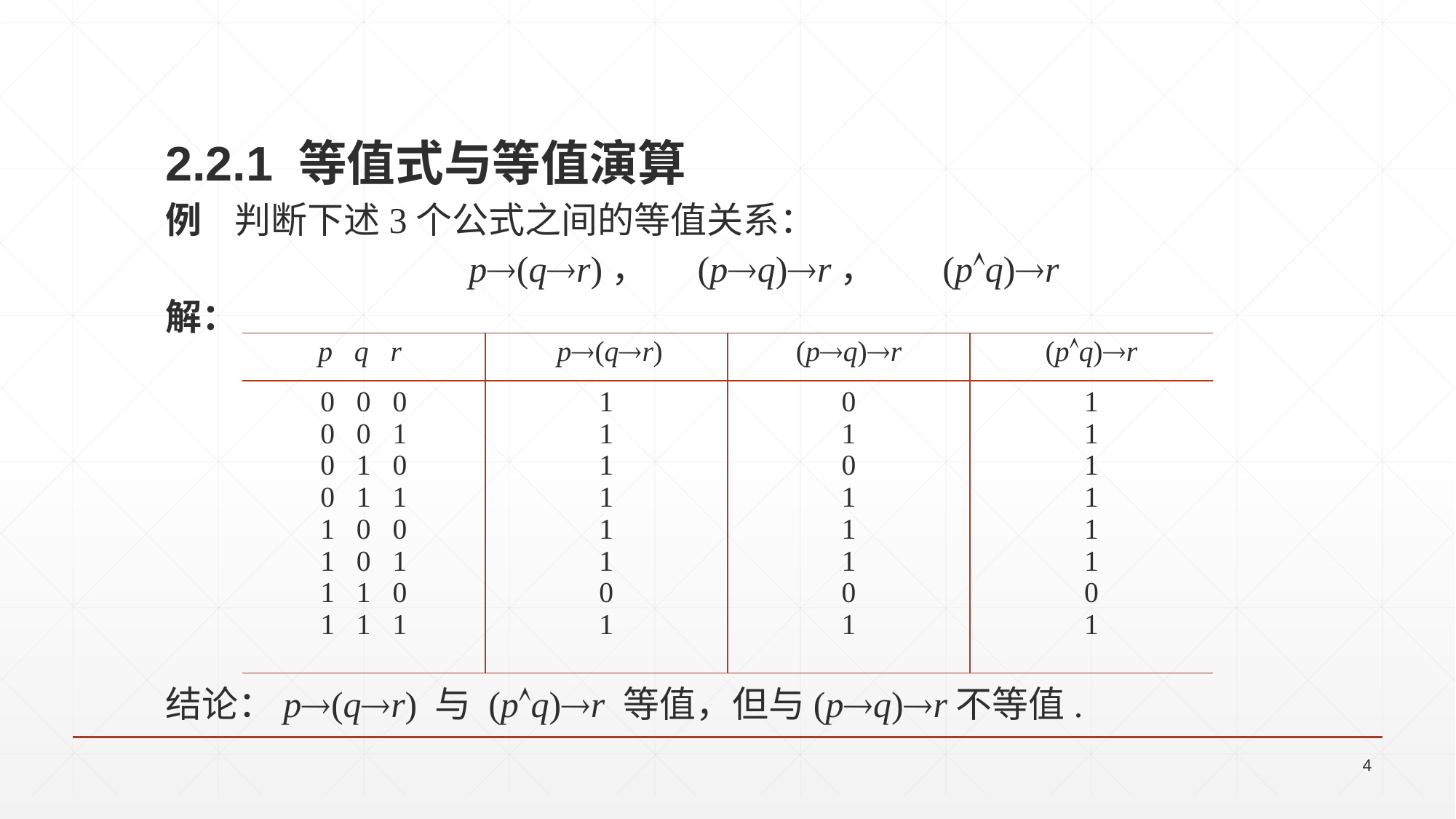

2.2.1 等值式与等值演算
例    判断下述3个公式之间的等值关系：
        p→(q→r)，     (p→q)→r，       (p∧q)→r
解：

结论：p→(q→r) 与 (p∧q)→r 等值，但与(p→q)→r不等值.
| p q r | p→(q→r) | (p→q)→r | (p∧q)→r |
| --- | --- | --- | --- |
| 0 0 0 0 0 1 0 1 0 0 1 1 1 0 0 1 0 1 1 1 0 1 1 1 | 1 1 1 1 1 1 0 1 | 0 1 0 1 1 1 0 1 | 1 1 1 1 1 1 0 1 |
4